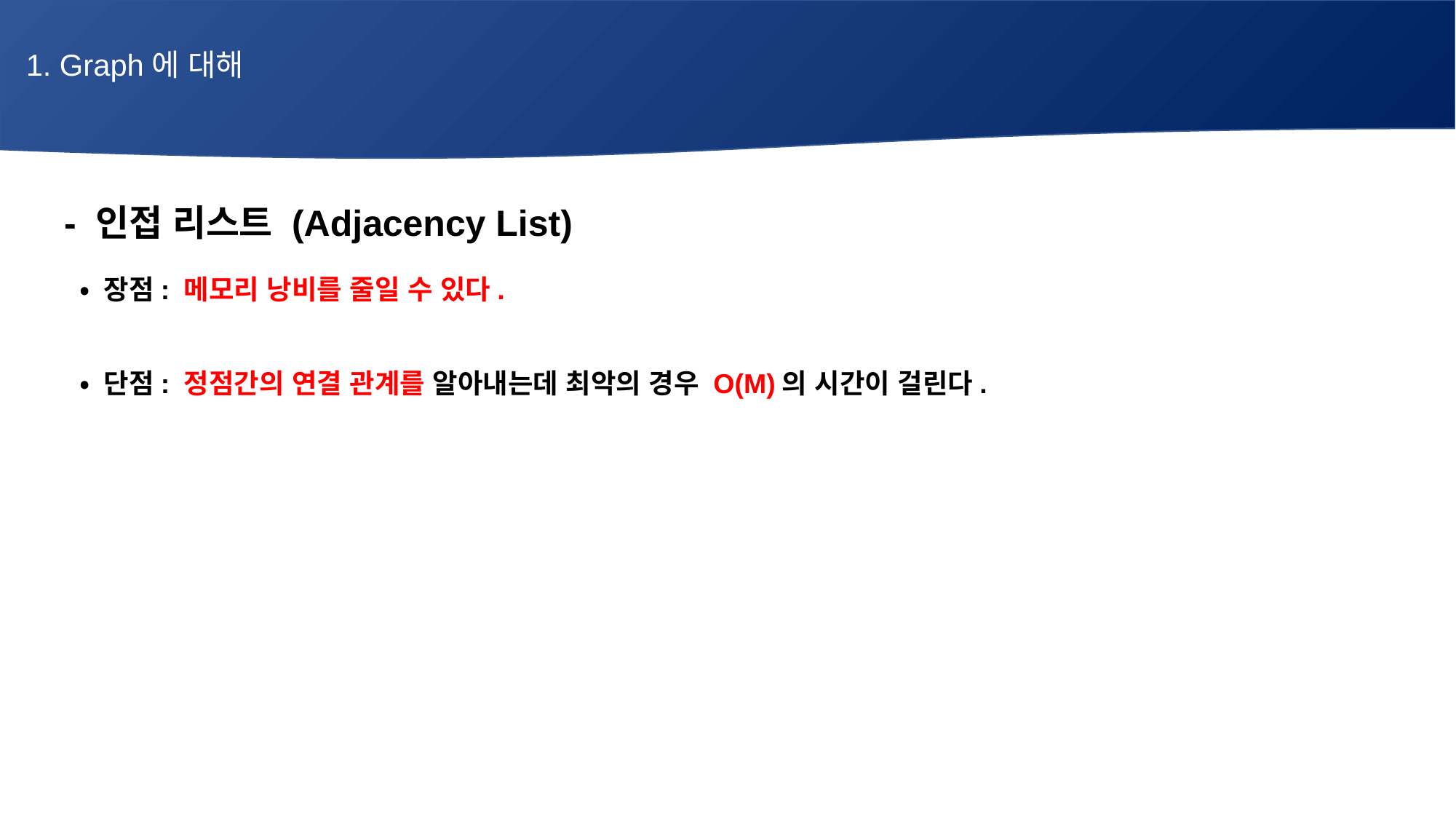

1. Graph에 대해
# 매주 1 과제 LV2
- 인접 리스트 (Adjacency List)

  • 장점: 메모리 낭비를 줄일 수 있다.

  • 단점: 정점간의 연결 관계를 알아내는데 최악의 경우 O(M)의 시간이 걸린다.